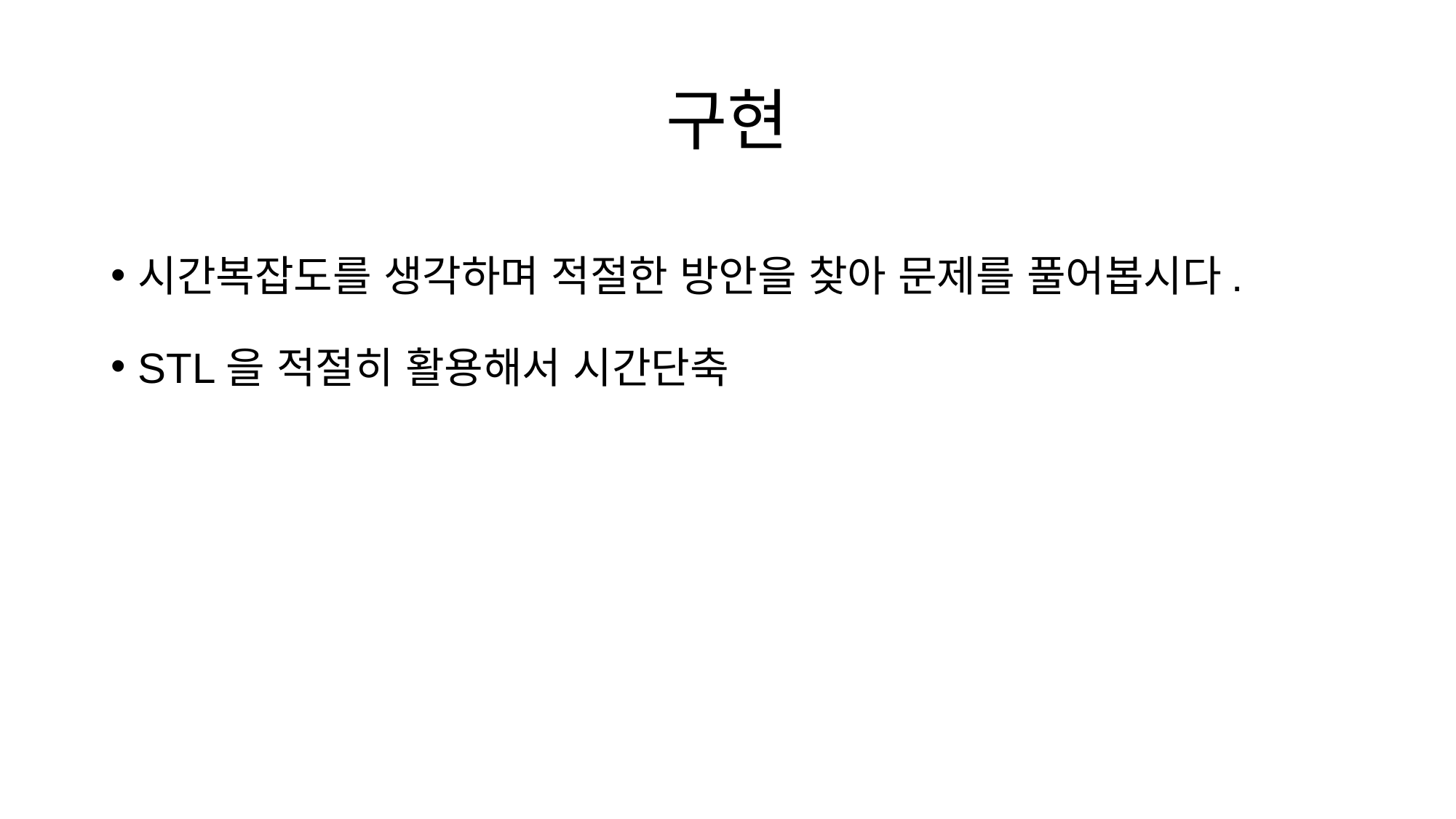

# 구현
시간복잡도를 생각하며 적절한 방안을 찾아 문제를 풀어봅시다.
STL을 적절히 활용해서 시간단축